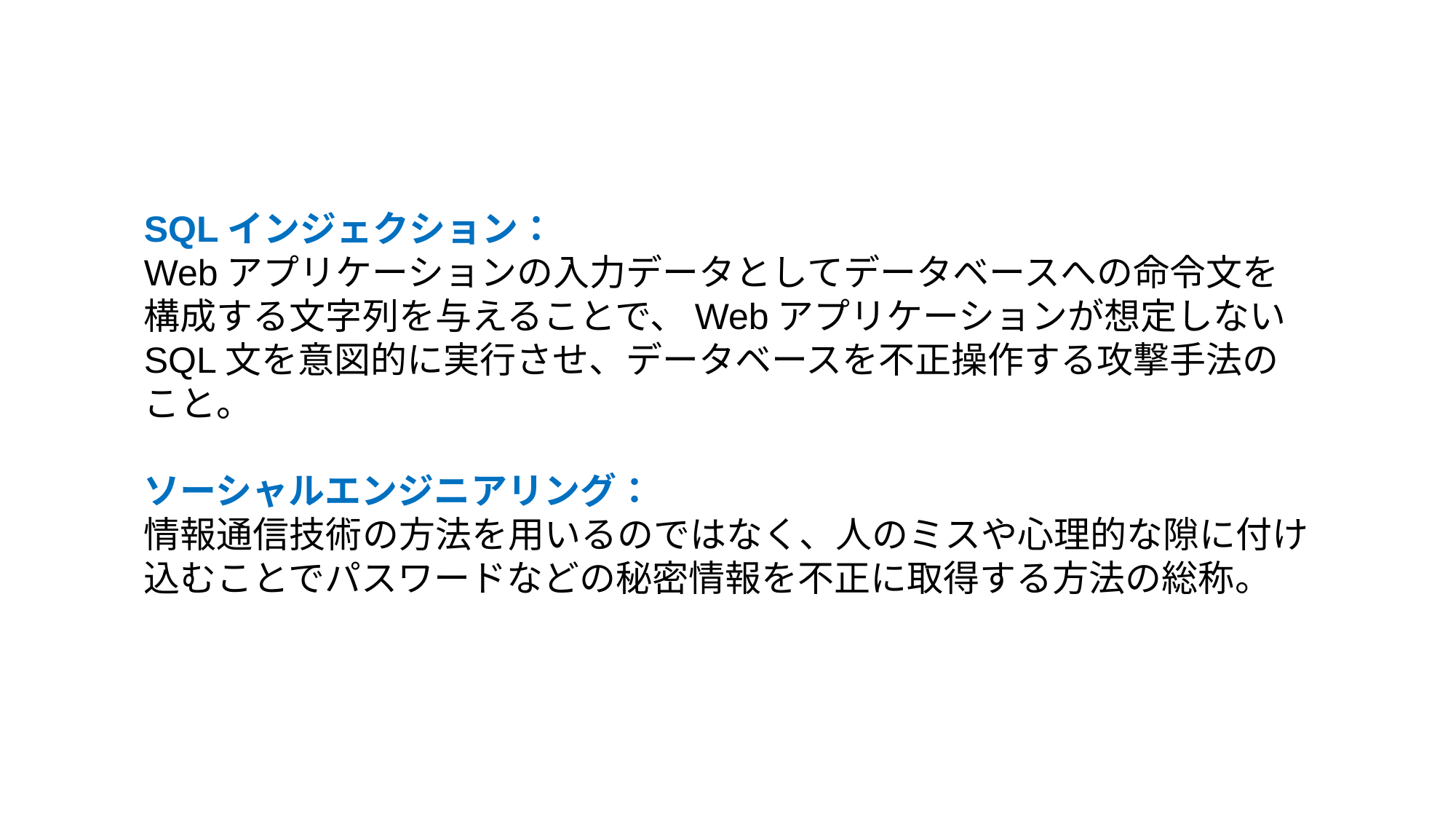

SQLインジェクション：
Webアプリケーションの入力データとしてデータベースへの命令文を構成する文字列を与えることで、Webアプリケーションが想定しないSQL文を意図的に実行させ、データベースを不正操作する攻撃手法のこと。

ソーシャルエンジニアリング：
情報通信技術の方法を用いるのではなく、人のミスや心理的な隙に付け込むことでパスワードなどの秘密情報を不正に取得する方法の総称。